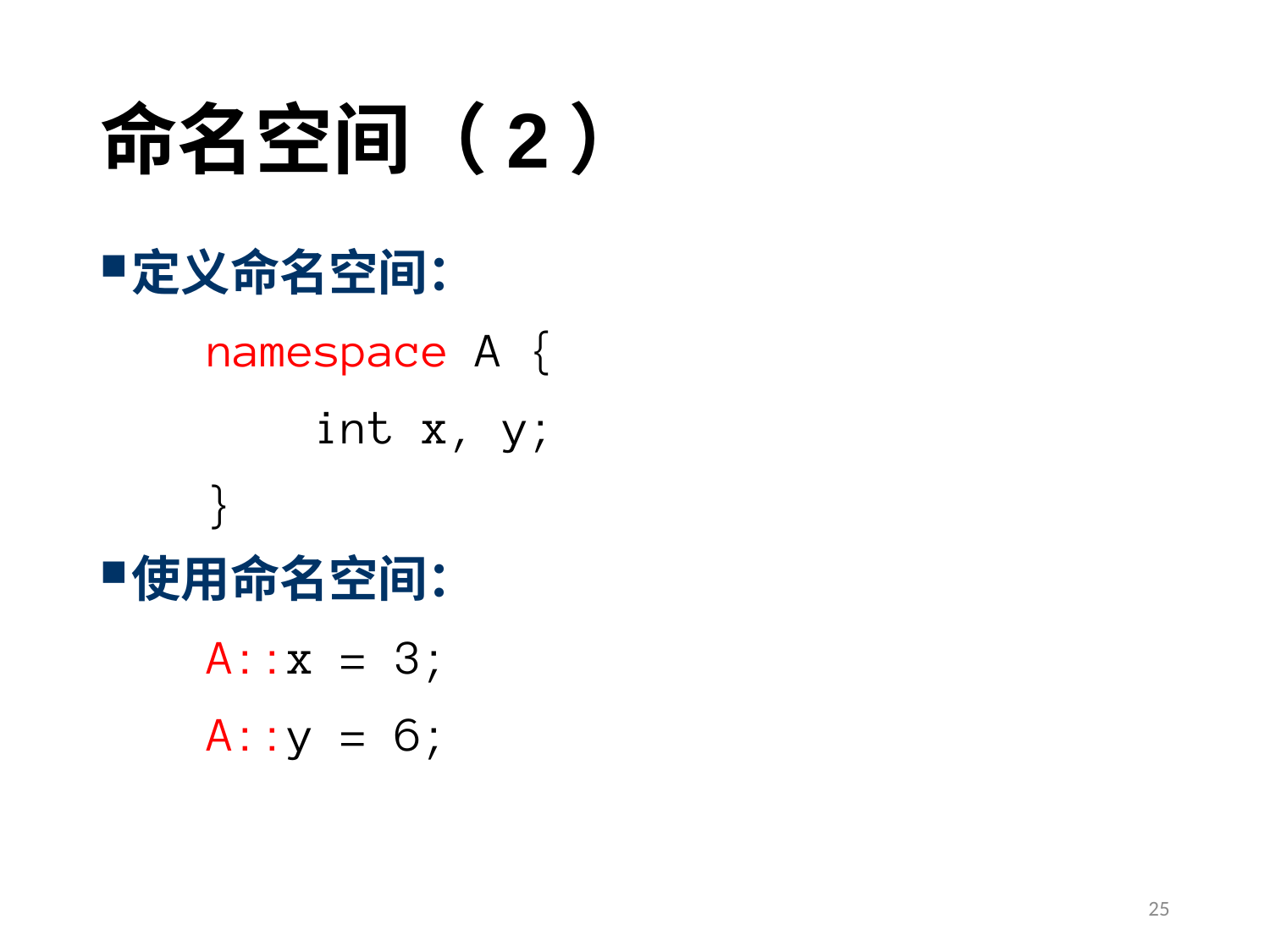

# 命名空间（2）
定义命名空间：
    namespace A {
        int x, y;
    }
使用命名空间：
    A::x = 3;
    A::y = 6;

25